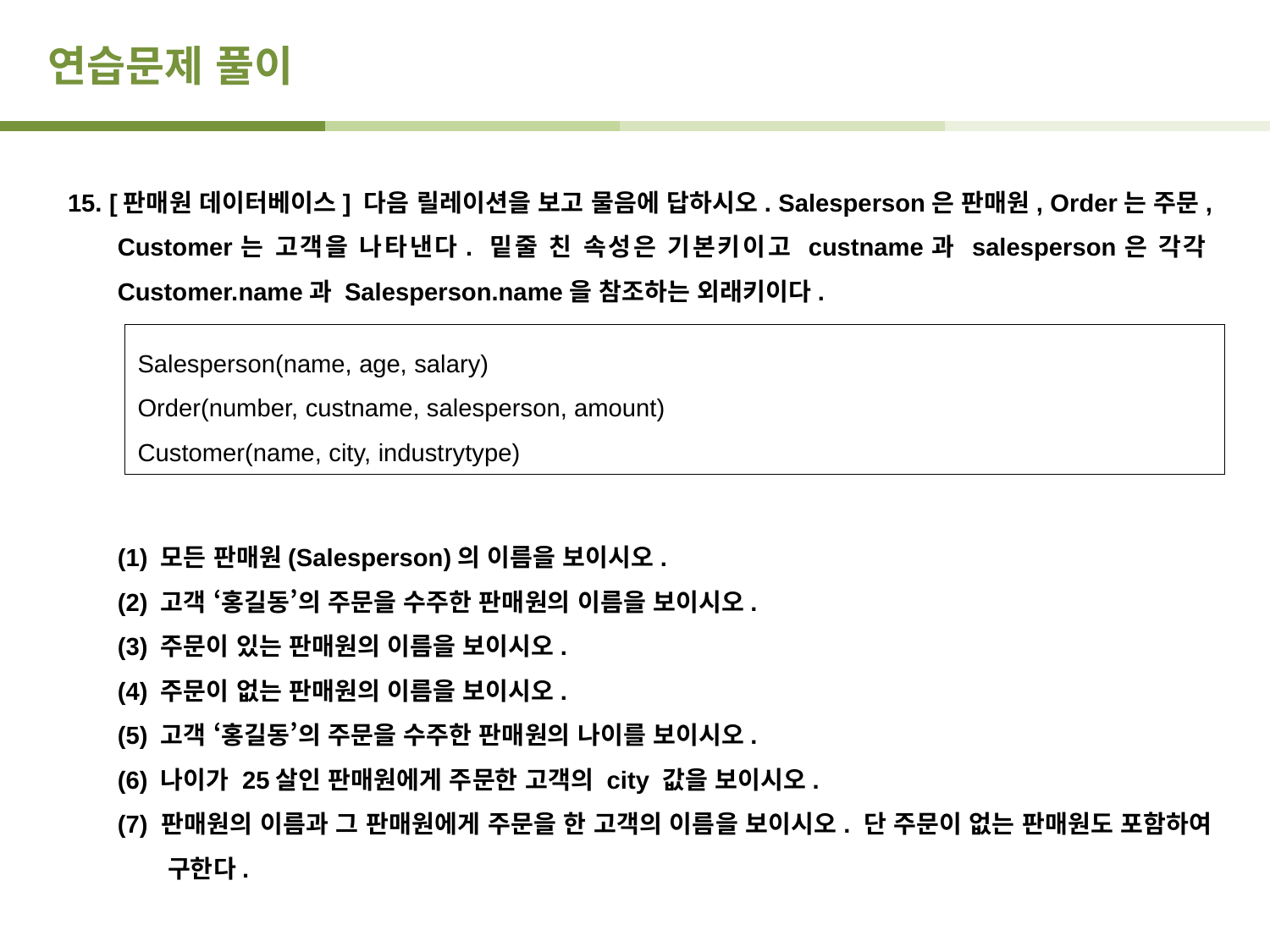

# 연습문제 풀이
15. [판매원 데이터베이스] 다음 릴레이션을 보고 물음에 답하시오. Salesperson은 판매원, Order는 주문, Customer는 고객을 나타낸다. 밑줄 친 속성은 기본키이고 custname과 salesperson은 각각Customer.name과 Salesperson.name을 참조하는 외래키이다.

(1) 모든 판매원(Salesperson)의 이름을 보이시오.
(2) 고객 ‘홍길동’의 주문을 수주한 판매원의 이름을 보이시오.
(3) 주문이 있는 판매원의 이름을 보이시오.
(4) 주문이 없는 판매원의 이름을 보이시오.
(5) 고객 ‘홍길동’의 주문을 수주한 판매원의 나이를 보이시오.
(6) 나이가 25살인 판매원에게 주문한 고객의 city 값을 보이시오.
(7) 판매원의 이름과 그 판매원에게 주문을 한 고객의 이름을 보이시오. 단 주문이 없는 판매원도 포함하여 구한다.

Salesperson(name, age, salary)
Order(number, custname, salesperson, amount)
Customer(name, city, industrytype)